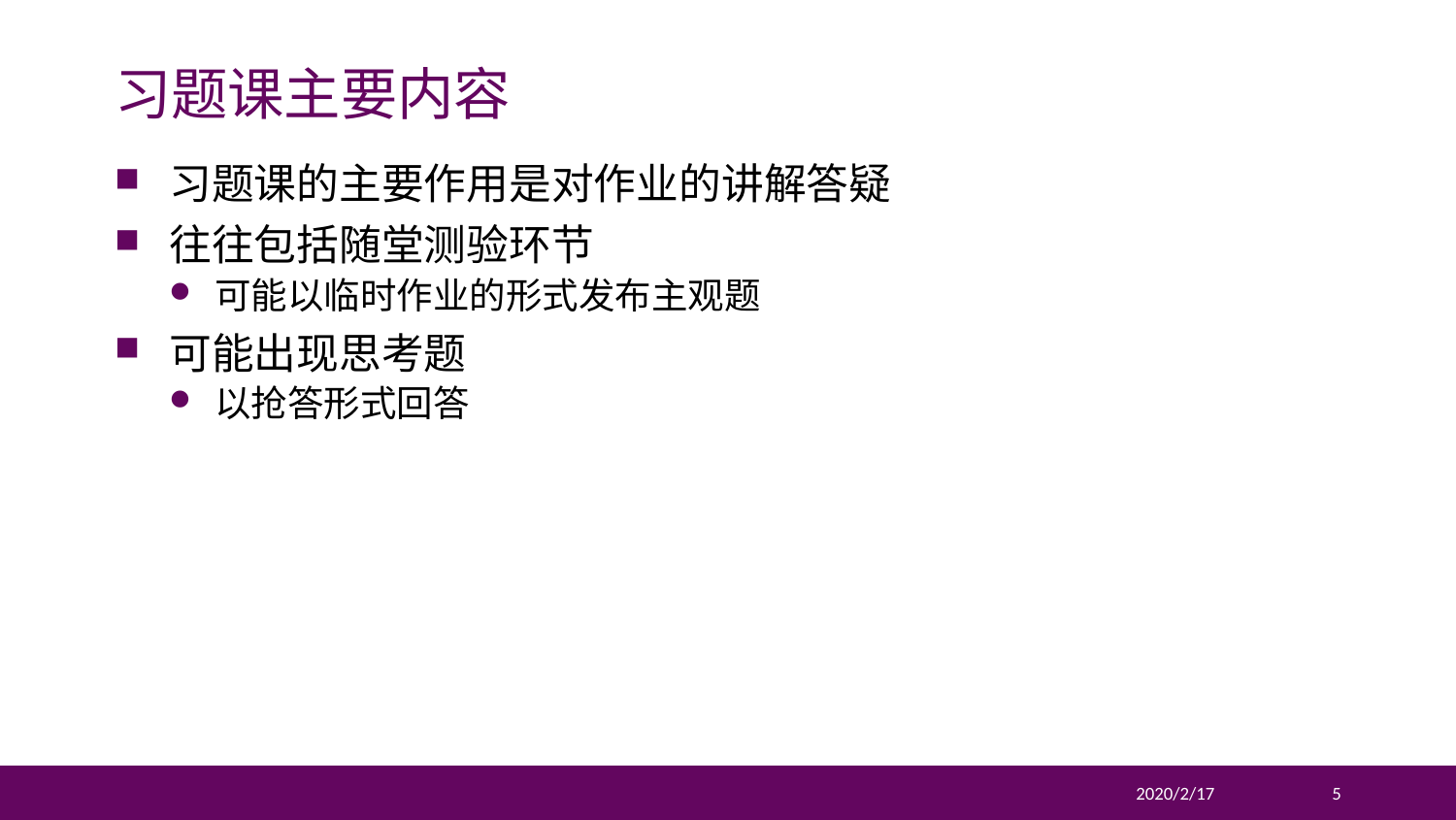

# 习题课主要内容
习题课的主要作用是对作业的讲解答疑
往往包括随堂测验环节
可能以临时作业的形式发布主观题
可能出现思考题
以抢答形式回答
2020/2/17
5